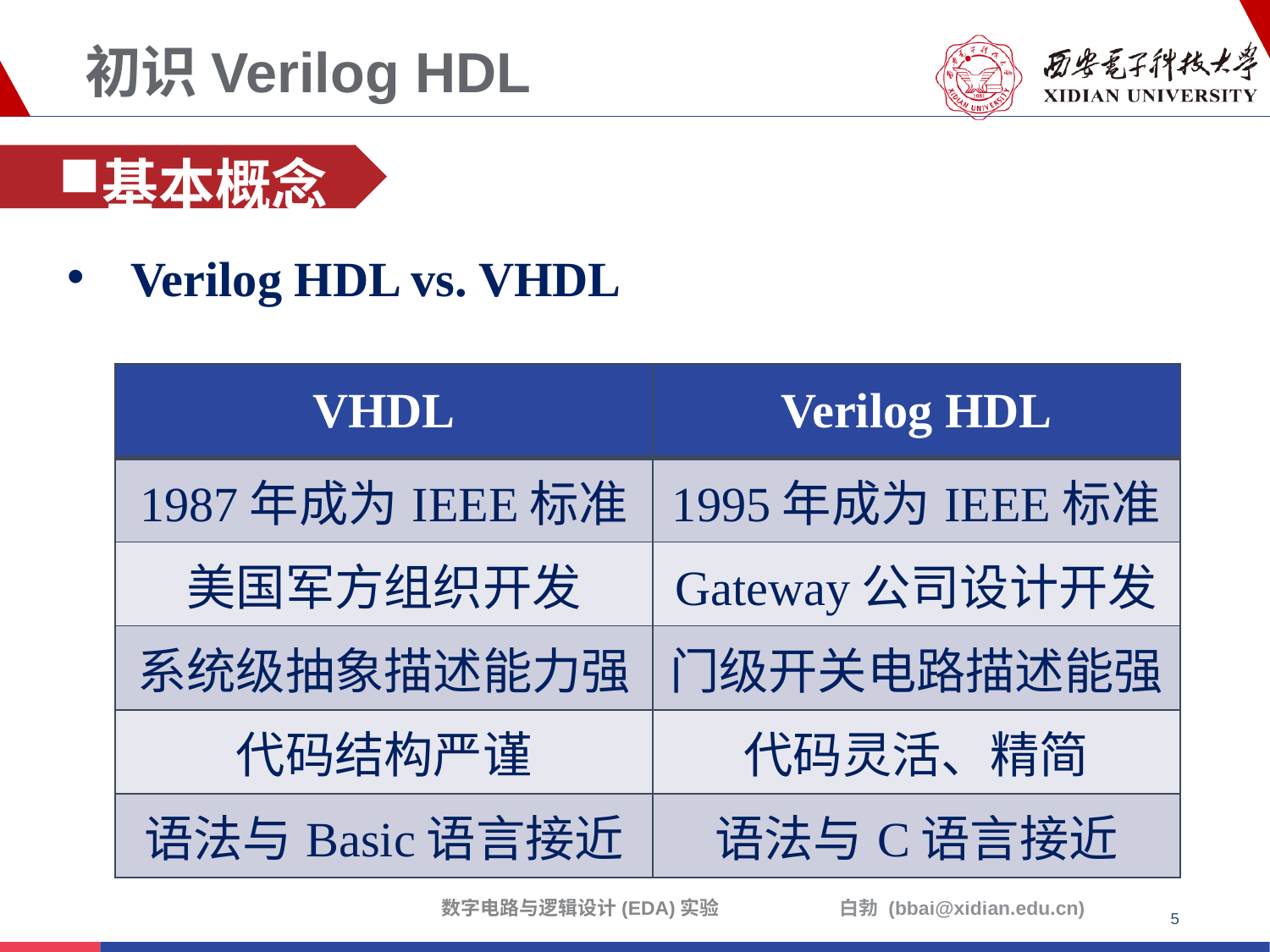

# 初识Verilog HDL
基本概念
Verilog HDL vs. VHDL

| VHDL | Verilog HDL |
| --- | --- |
| 1987年成为IEEE标准 | 1995年成为IEEE标准 |
| 美国军方组织开发 | Gateway公司设计开发 |
| 系统级抽象描述能力强 | 门级开关电路描述能强 |
| 代码结构严谨 | 代码灵活、精简 |
| 语法与Basic语言接近 | 语法与C语言接近 |
数字电路与逻辑设计(EDA)实验
5